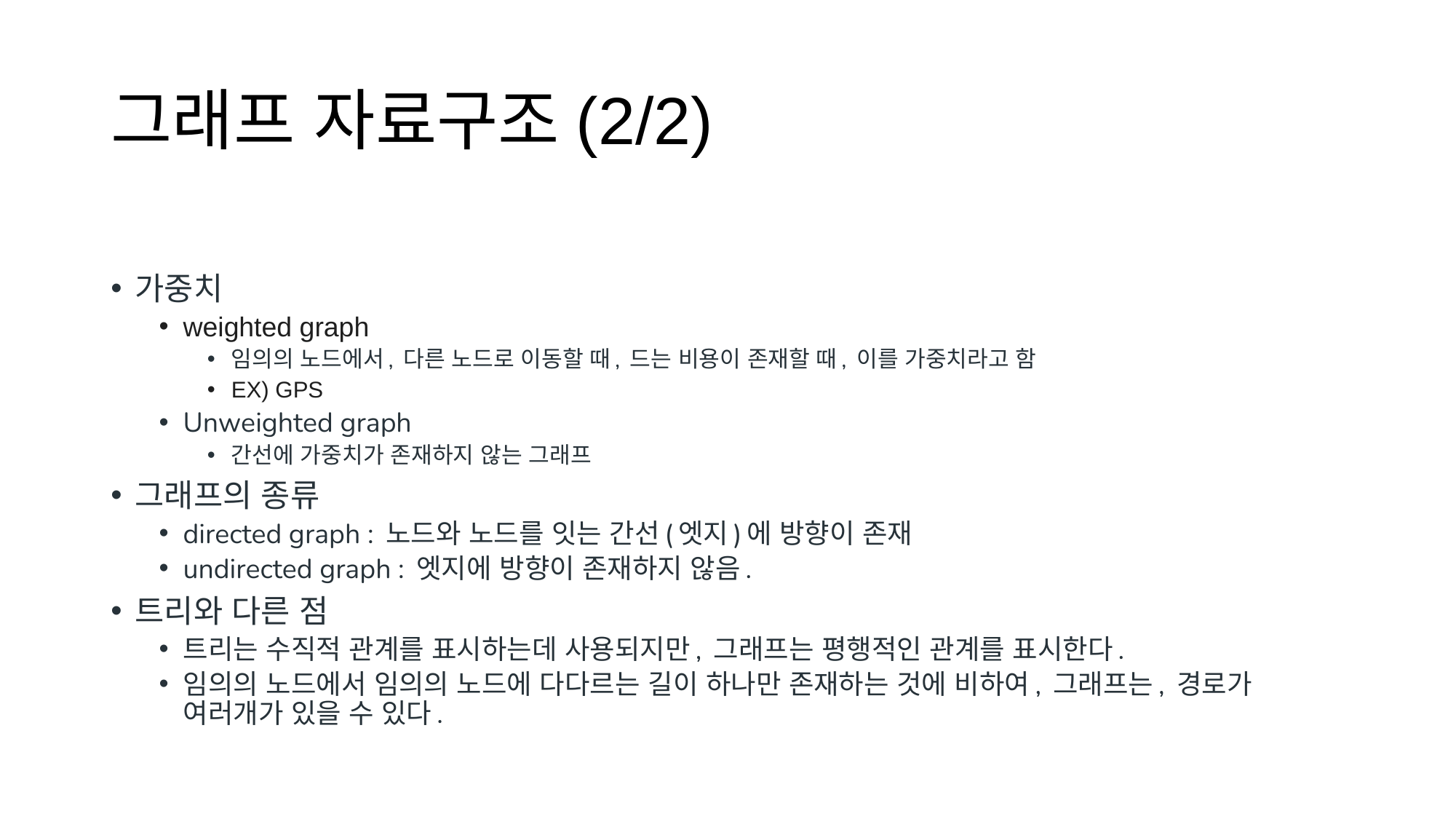

# 그래프 자료구조(2/2)

가중치
weighted graph
임의의 노드에서, 다른 노드로 이동할 때, 드는 비용이 존재할 때, 이를 가중치라고 함
EX) GPS
Unweighted graph
간선에 가중치가 존재하지 않는 그래프
그래프의 종류
directed graph : 노드와 노드를 잇는 간선(엣지)에 방향이 존재
undirected graph : 엣지에 방향이 존재하지 않음.
트리와 다른 점
트리는 수직적 관계를 표시하는데 사용되지만, 그래프는 평행적인 관계를 표시한다.
임의의 노드에서 임의의 노드에 다다르는 길이 하나만 존재하는 것에 비하여, 그래프는, 경로가 여러개가 있을 수 있다.